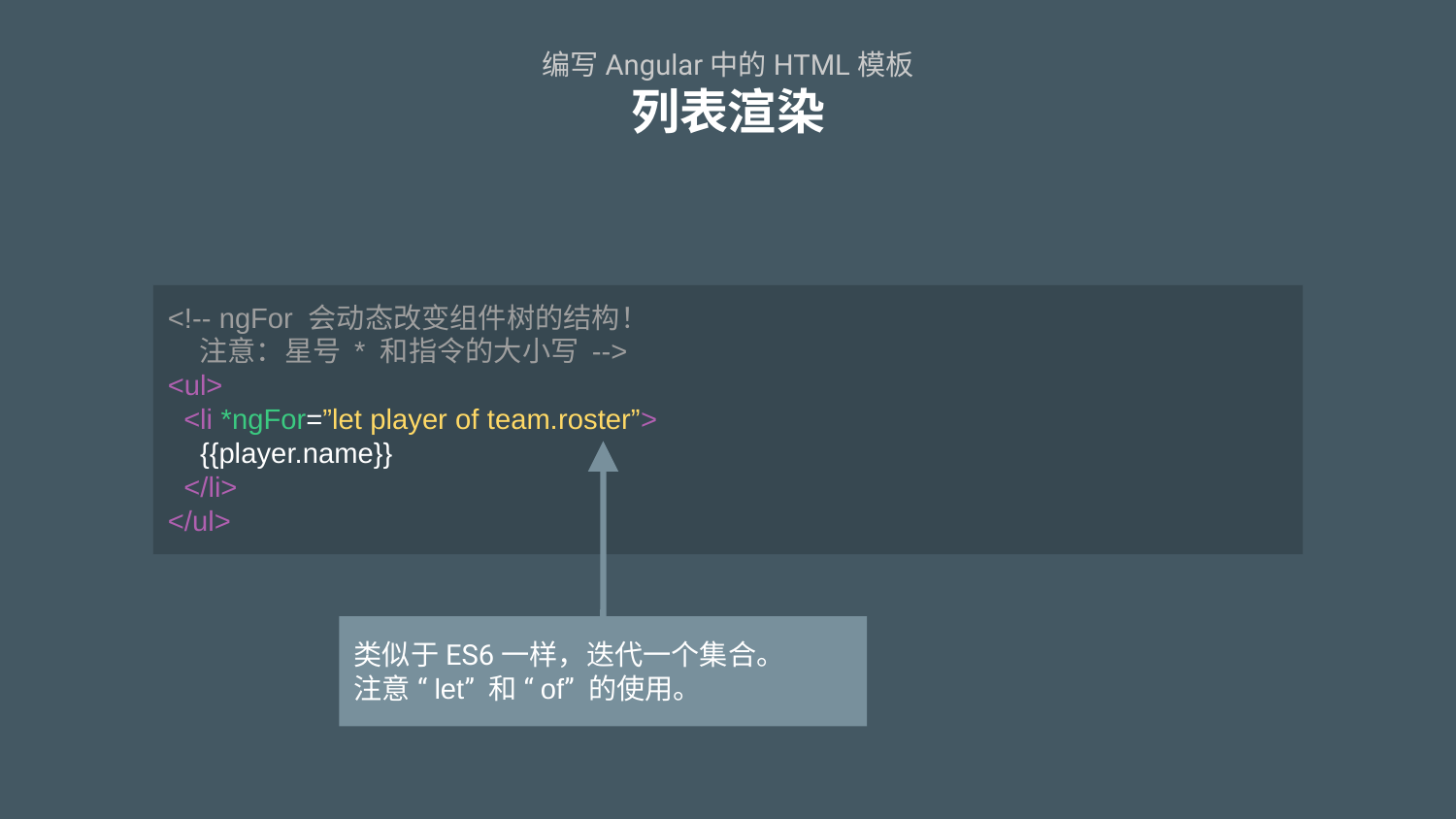

# 编写Angular中的HTML模板 列表渲染
<!-- ngFor 会动态改变组件树的结构！
     注意：星号 * 和指令的大小写 -->
<ul>
  <li *ngFor=”let player of team.roster”>
    {{player.name}}
  </li>
</ul>
类似于ES6一样，迭代一个集合。
注意 “let” 和 “of” 的使用。